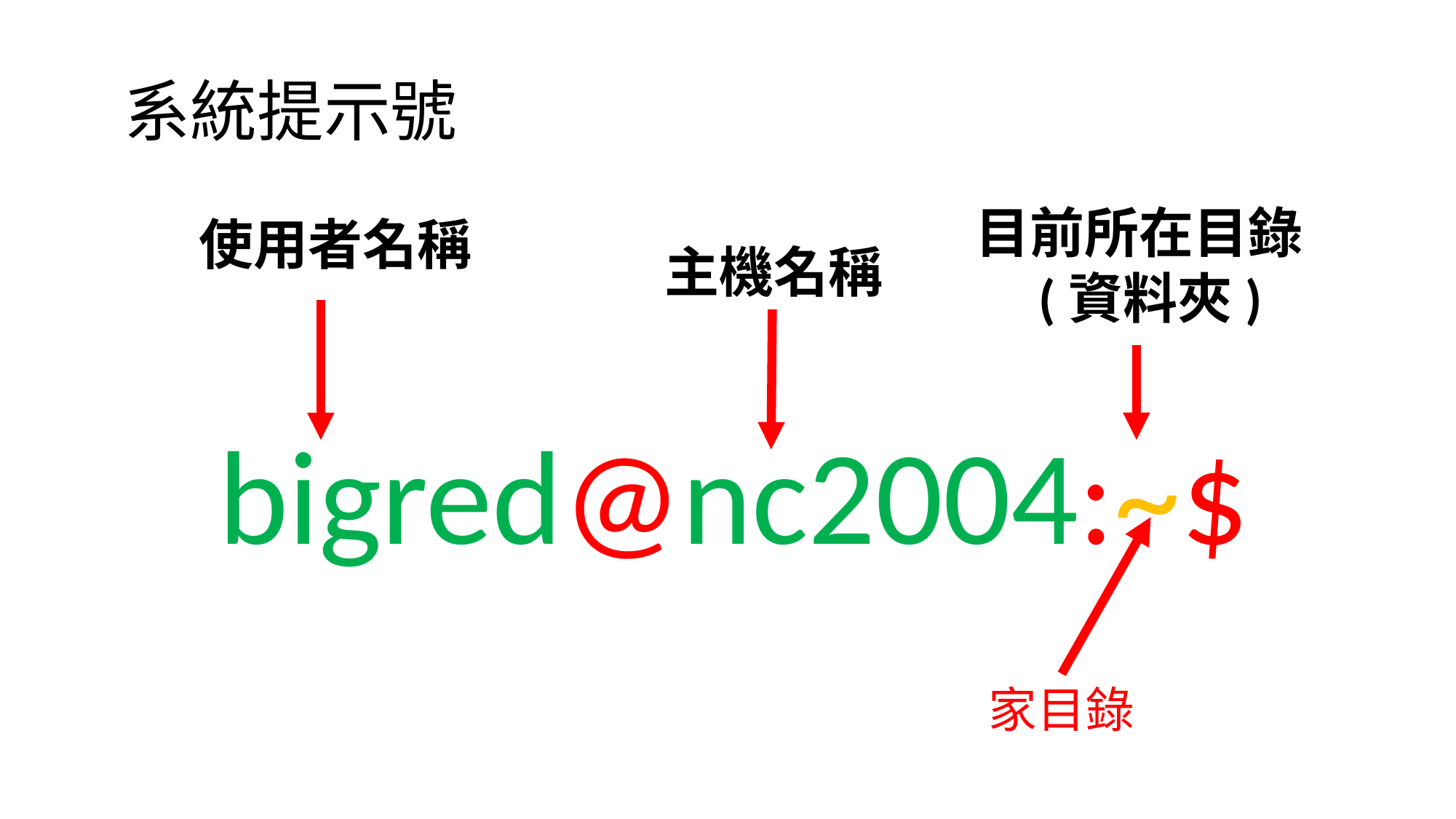

# 系統提示號
目前所在目錄
(資料夾)
使用者名稱
主機名稱
bigred@nc2004:~$
家目錄